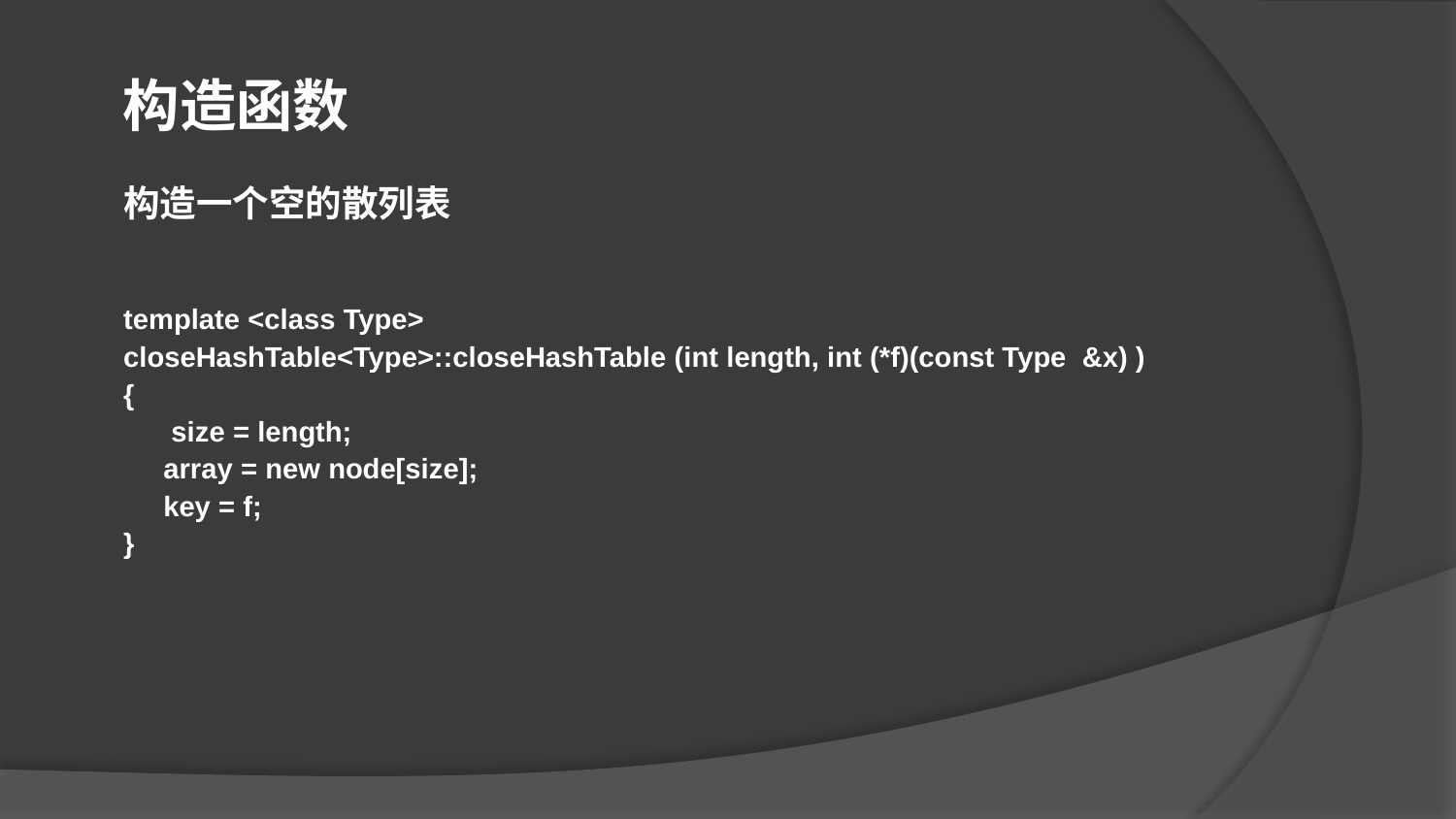

构造函数
构造一个空的散列表

template <class Type>
closeHashTable<Type>::closeHashTable (int length, int (*f)(const Type  &x) )
{
      size = length;
     array = new node[size];
     key = f;
}